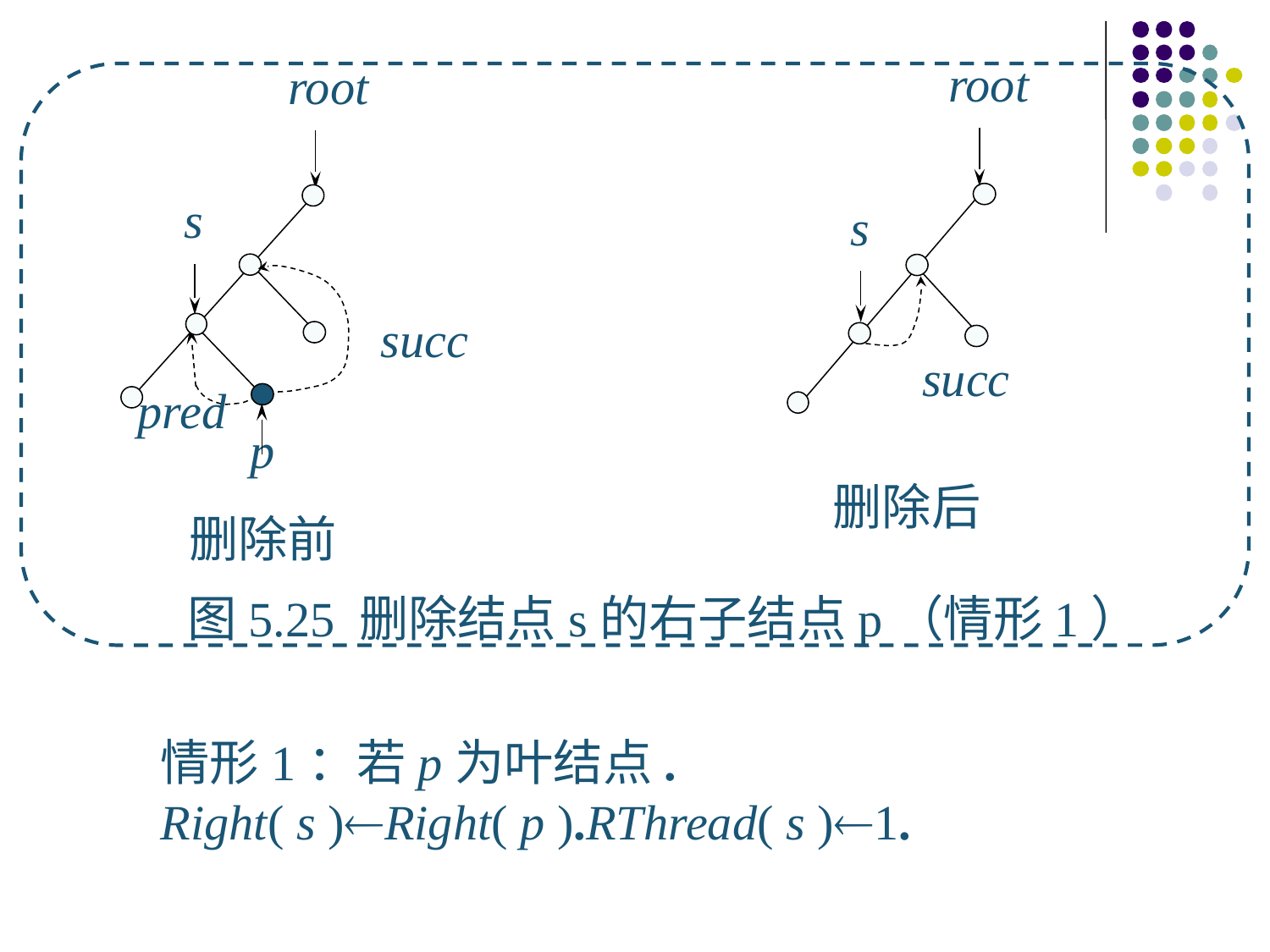

root

s

succ

删除后
root

succ

p

pred
删除前

s
图5.25 删除结点s的右子结点p（情形1）
情形1：若p为叶结点.
Right( s )←Right( p ).RThread( s )←1.